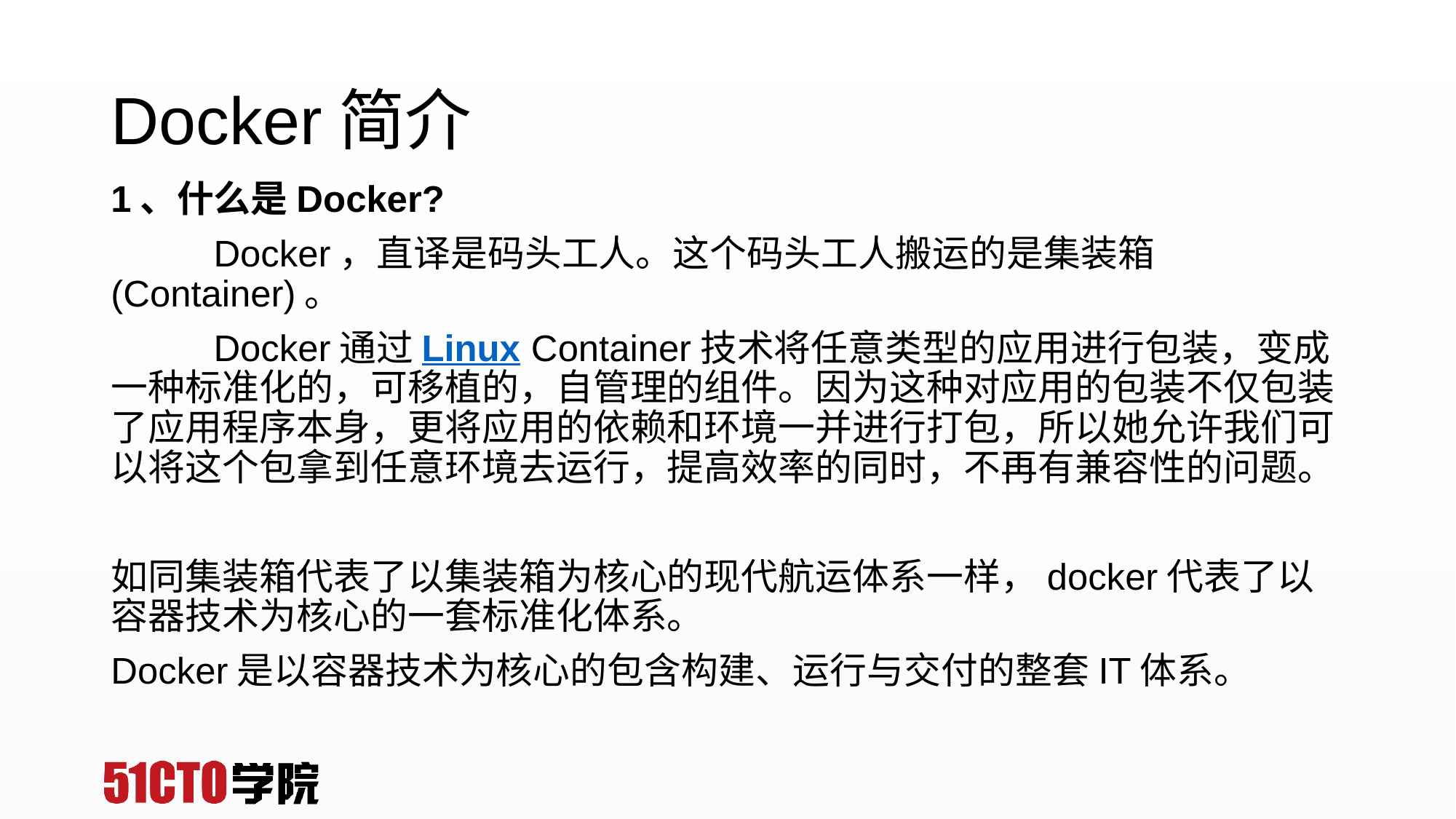

# Docker简介
1、什么是Docker?
	Docker，直译是码头工人。这个码头工人搬运的是集装箱(Container)。
	Docker通过Linux Container技术将任意类型的应用进行包装，变成一种标准化的，可移植的，自管理的组件。因为这种对应用的包装不仅包装了应用程序本身，更将应用的依赖和环境一并进行打包，所以她允许我们可以将这个包拿到任意环境去运行，提高效率的同时，不再有兼容性的问题。

如同集装箱代表了以集装箱为核心的现代航运体系一样，docker代表了以容器技术为核心的一套标准化体系。
Docker是以容器技术为核心的包含构建、运行与交付的整套IT体系。